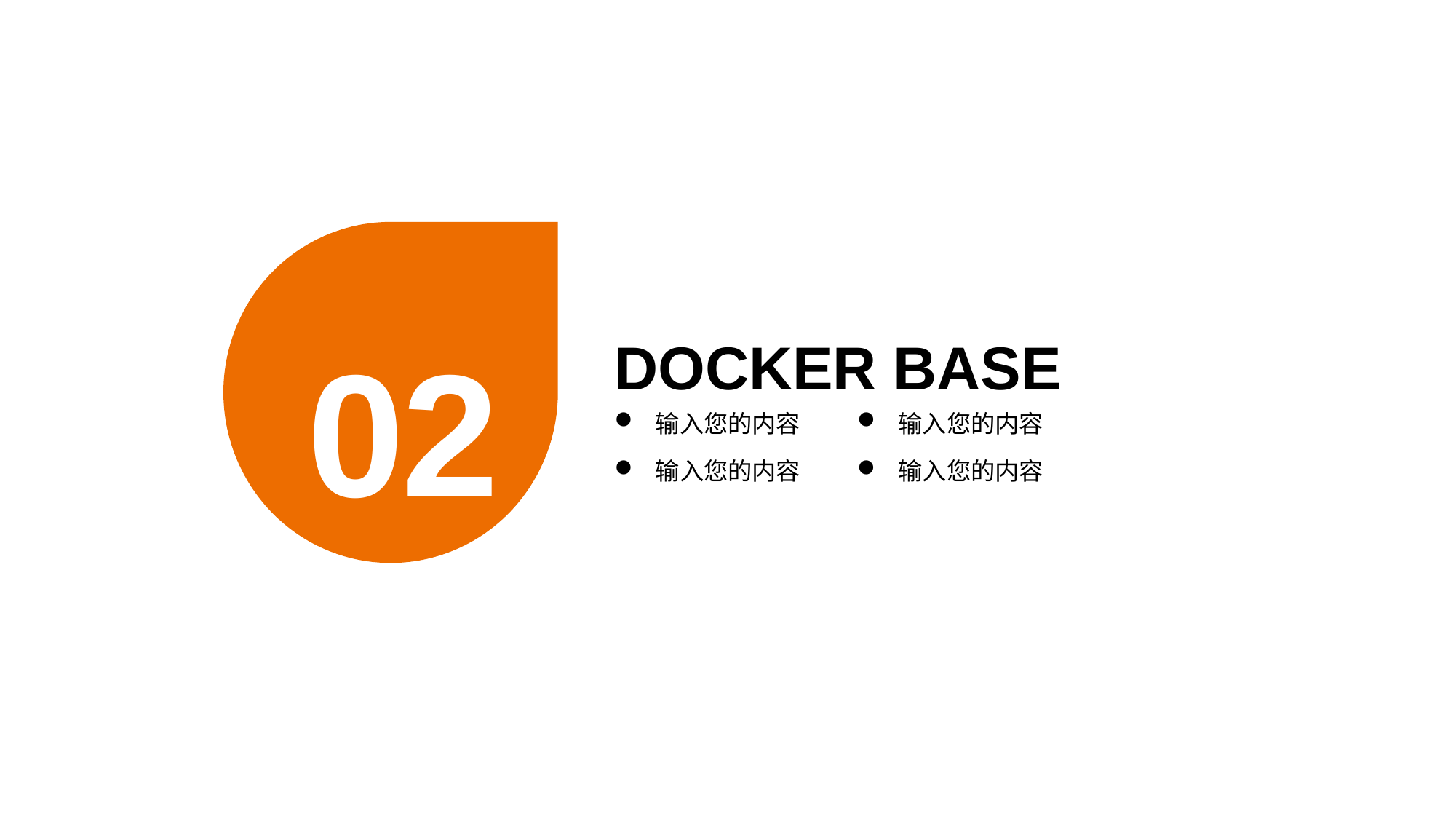

02
DOCKER BASE
输入您的内容
输入您的内容
输入您的内容
输入您的内容